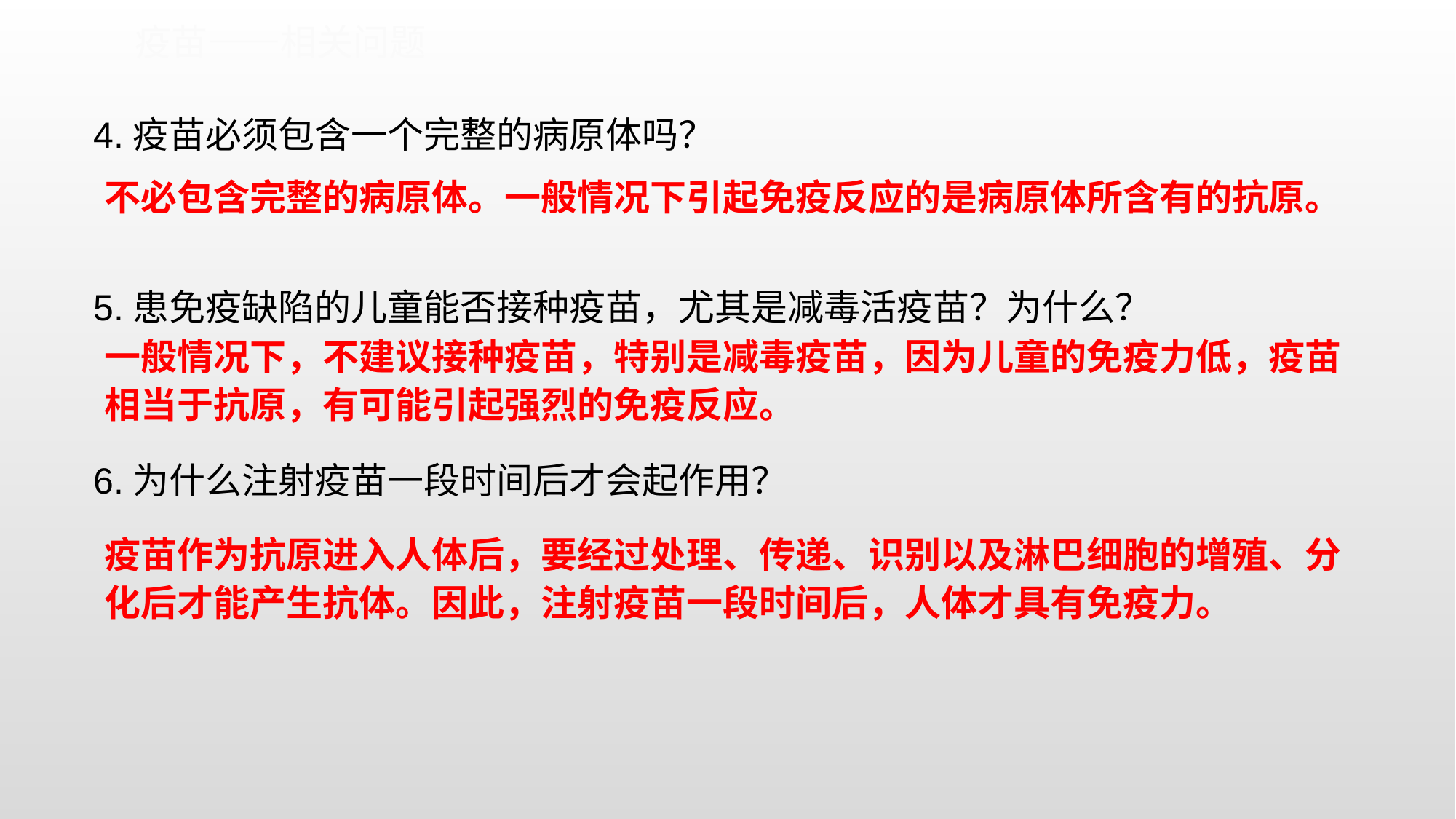

疫苗——相关问题
4.疫苗必须包含一个完整的病原体吗？

5.患免疫缺陷的儿童能否接种疫苗，尤其是减毒活疫苗？为什么？

6.为什么注射疫苗一段时间后才会起作用？

不必包含完整的病原体。一般情况下引起免疫反应的是病原体所含有的抗原。
一般情况下，不建议接种疫苗，特别是减毒疫苗，因为儿童的免疫力低，疫苗相当于抗原，有可能引起强烈的免疫反应。
疫苗作为抗原进入人体后，要经过处理、传递、识别以及淋巴细胞的增殖、分化后才能产生抗体。因此，注射疫苗一段时间后，人体才具有免疫力。